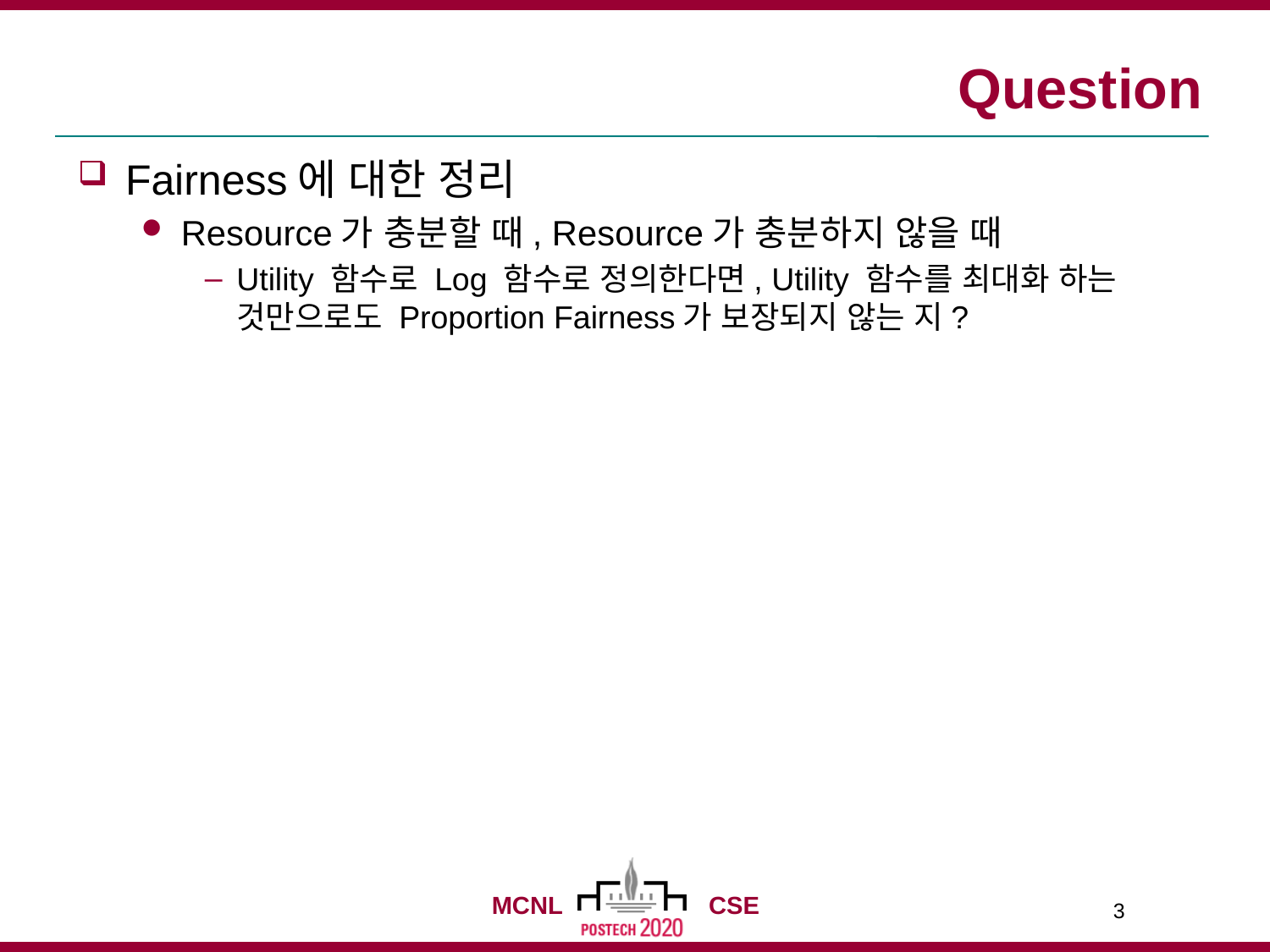

# Question
Fairness에 대한 정리
Resource가 충분할 때, Resource가 충분하지 않을 때
Utility 함수로 Log 함수로 정의한다면, Utility 함수를 최대화 하는 것만으로도 Proportion Fairness가 보장되지 않는 지?
3